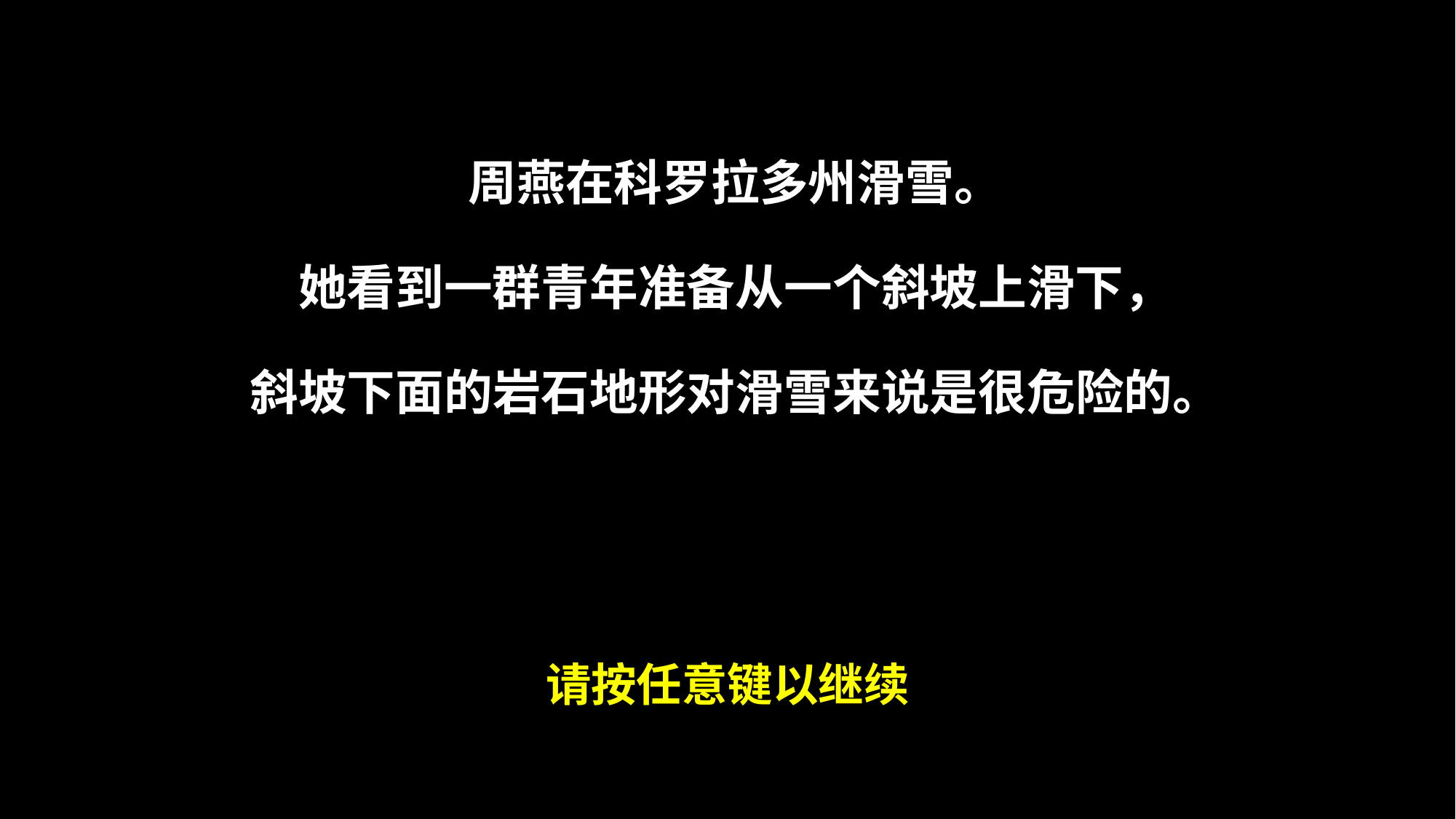

# 周燕在科罗拉多州滑雪。 她看到一群青年准备从一个斜坡上滑下， 斜坡下面的岩石地形对滑雪来说是很危险的。
请按任意键以继续